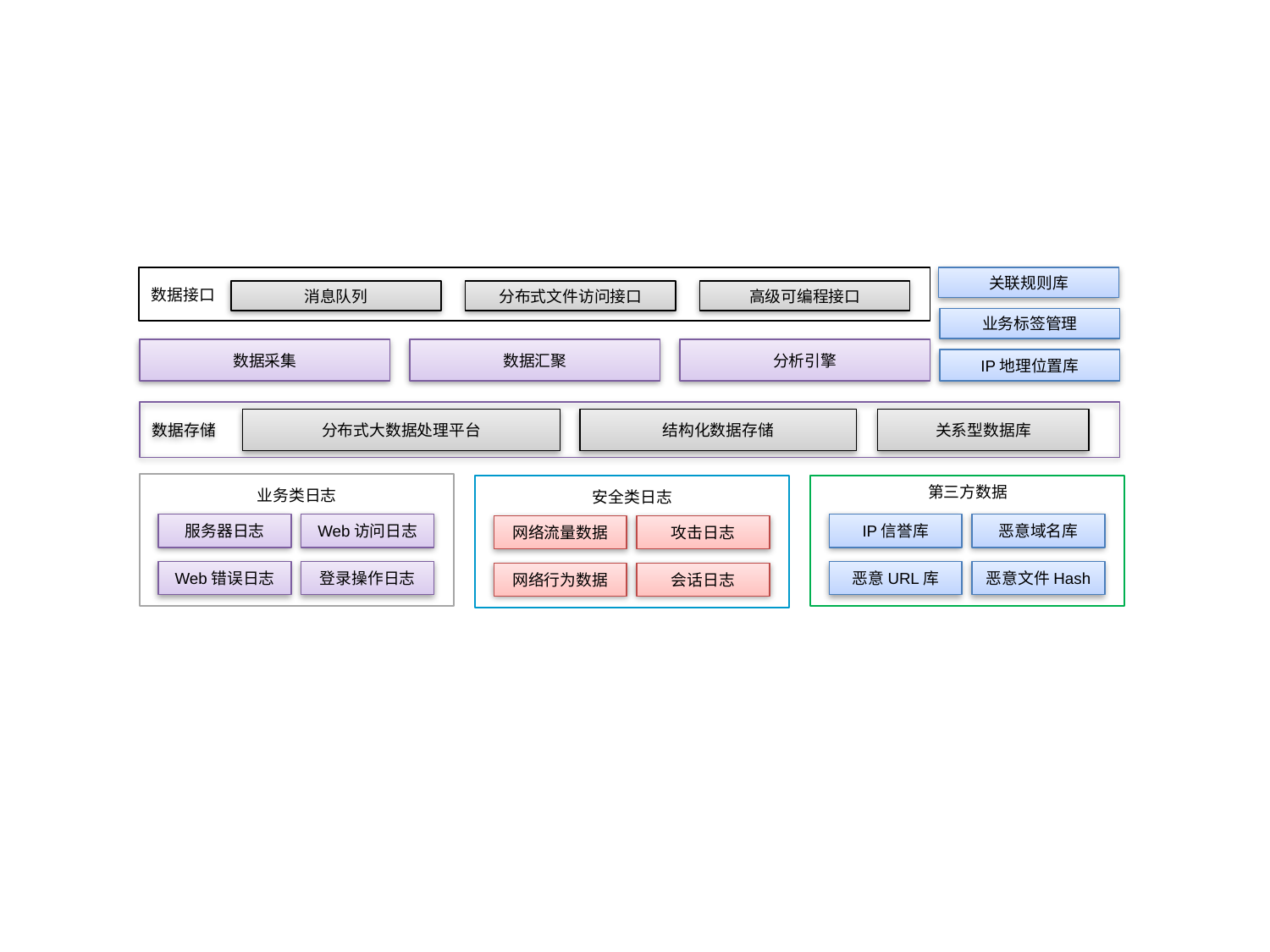

数据接口
关联规则库
消息队列
分布式文件访问接口
高级可编程接口
业务标签管理
数据采集
数据汇聚
分析引擎
IP地理位置库
数据存储
分布式大数据处理平台
结构化数据存储
关系型数据库

第三方数据
业务类日志
安全类日志
服务器日志
Web访问日志
IP信誉库
恶意域名库
网络流量数据
攻击日志
Web错误日志
登录操作日志
恶意URL库
恶意文件Hash
网络行为数据
会话日志